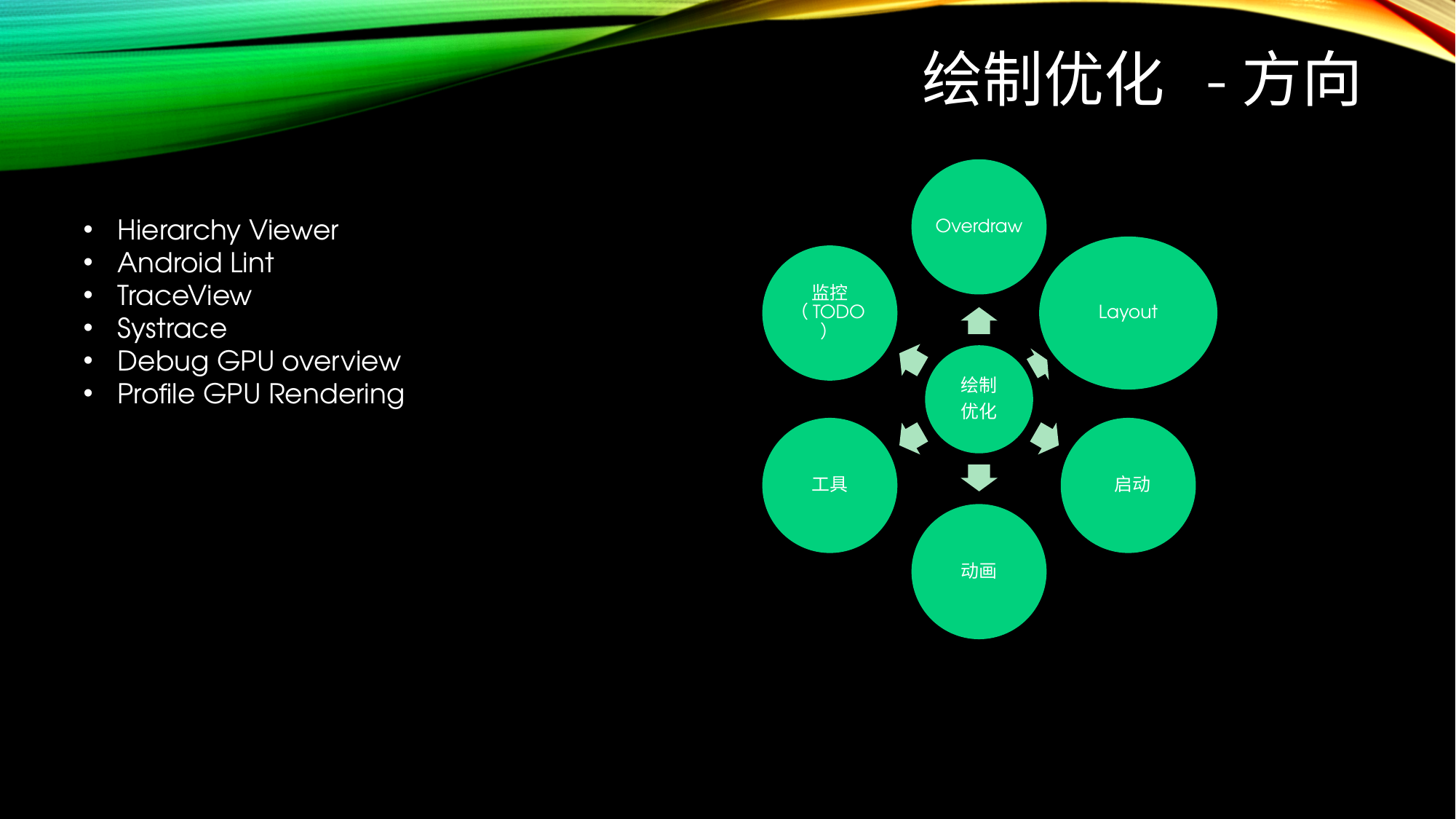

# 绘制优化  -方向
绘制
优化

Overdraw

Layout

 启动

动画

工具

监控（TODO）
Hierarchy Viewer
Android Lint
TraceView
Systrace
Debug GPU overview
Profile GPU Rendering